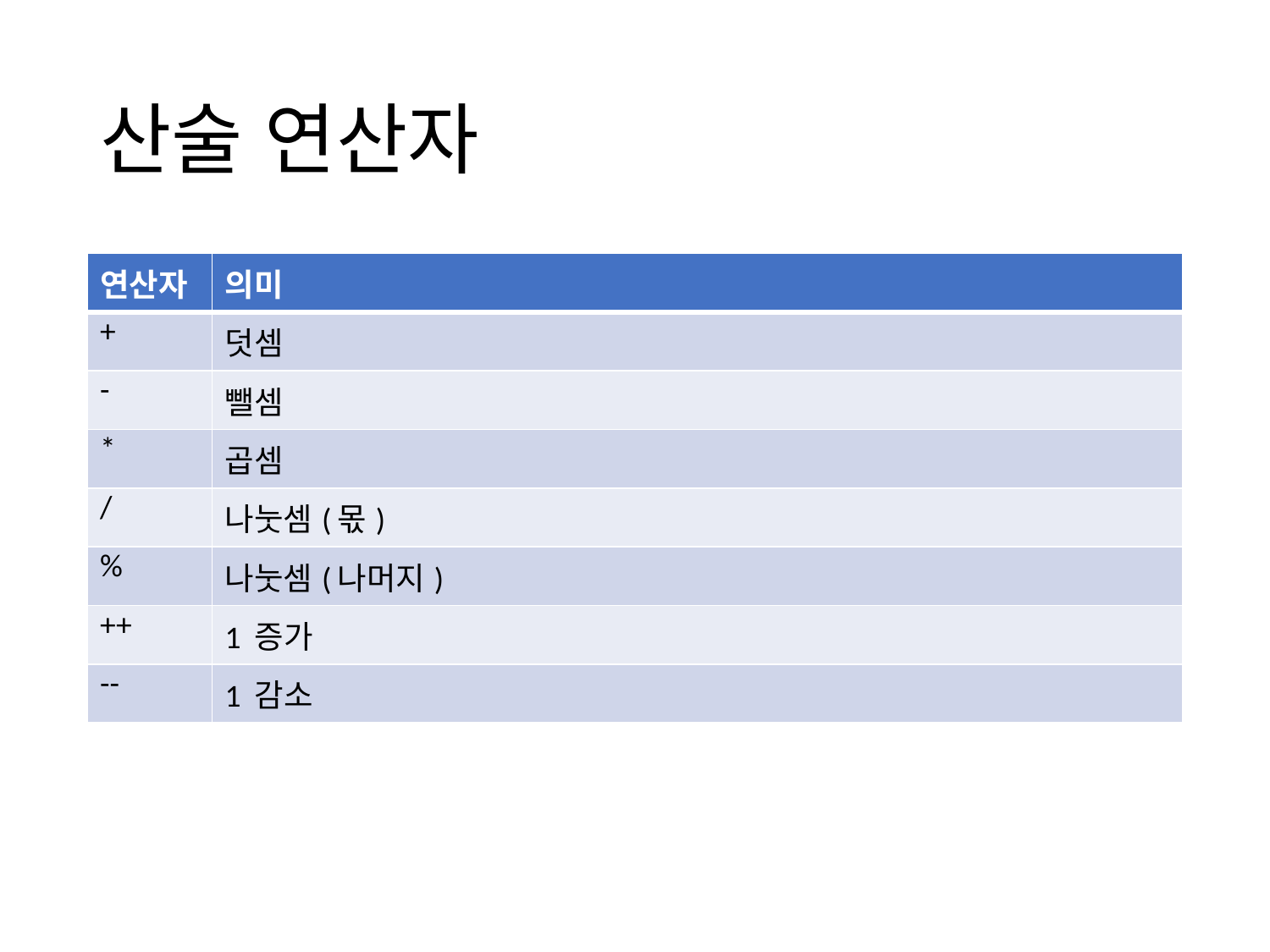

# 산술 연산자
| 연산자 | 의미 |
| --- | --- |
| + | 덧셈 |
| - | 뺄셈 |
| \* | 곱셈 |
| / | 나눗셈(몫) |
| % | 나눗셈(나머지) |
| ++ | 1 증가 |
| -- | 1 감소 |